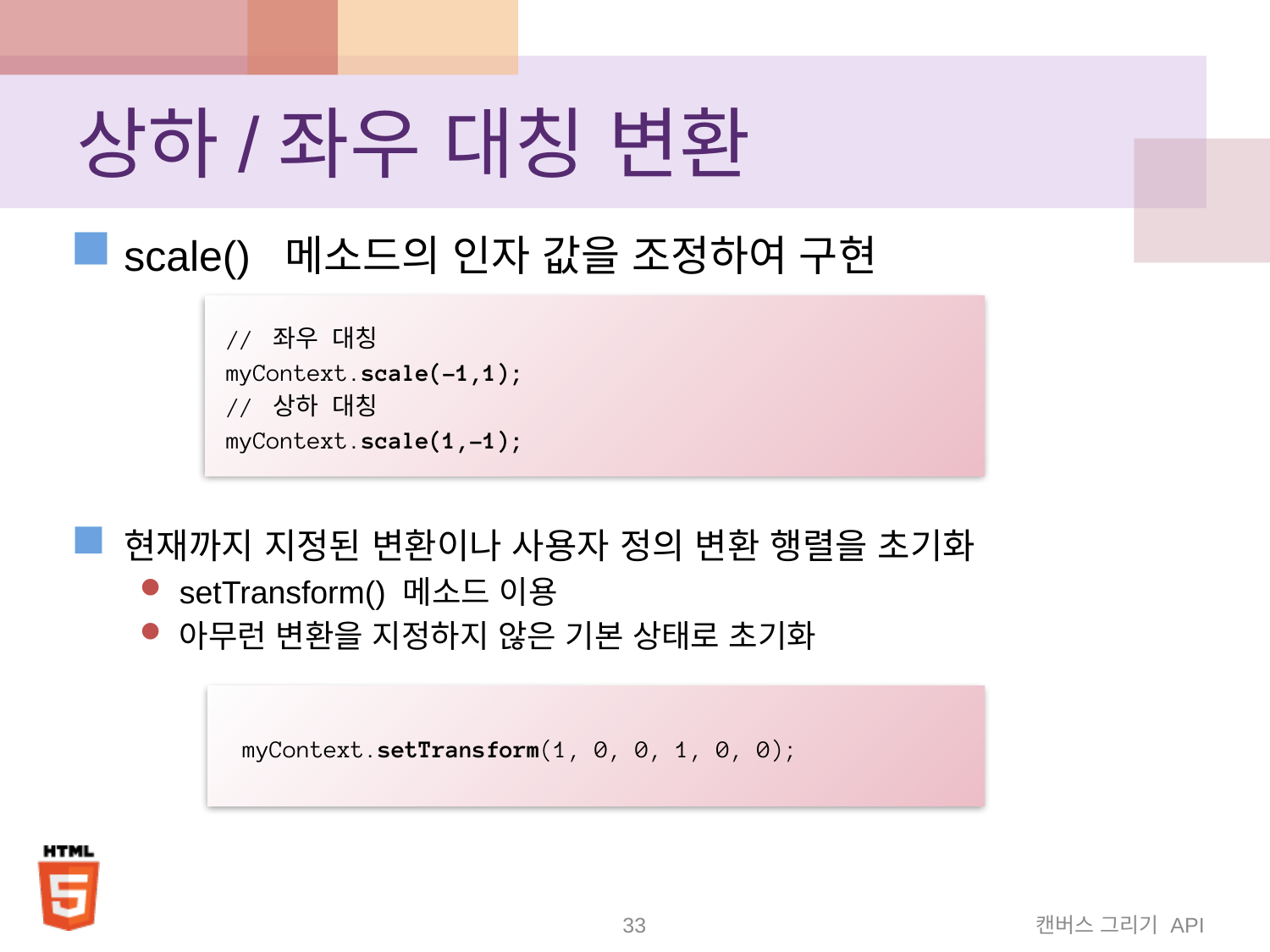

# 상하/좌우 대칭 변환
scale()  메소드의 인자 값을 조정하여 구현

현재까지 지정된 변환이나 사용자 정의 변환 행렬을 초기화
setTransform() 메소드 이용
아무런 변환을 지정하지 않은 기본 상태로 초기화

// 좌우 대칭
myContext.scale(-1,1);
// 상하 대칭
myContext.scale(1,-1);
 myContext.setTransform(1, 0, 0, 1, 0, 0);
33
캔버스 그리기 API